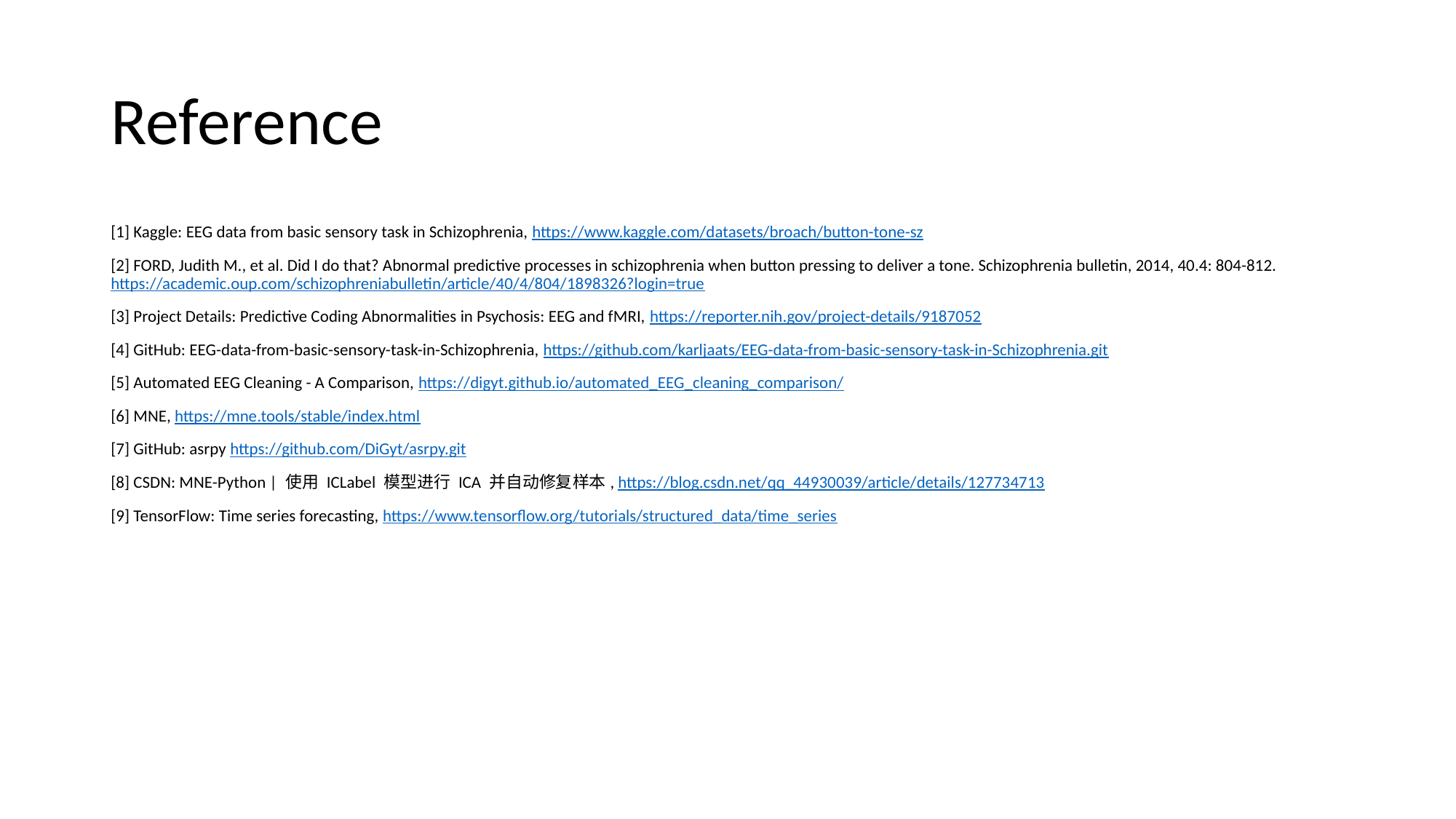

# Reference
[1] Kaggle: EEG data from basic sensory task in Schizophrenia, https://www.kaggle.com/datasets/broach/button-tone-sz
[2] FORD, Judith M., et al. Did I do that? Abnormal predictive processes in schizophrenia when button pressing to deliver a tone. Schizophrenia bulletin, 2014, 40.4: 804-812. https://academic.oup.com/schizophreniabulletin/article/40/4/804/1898326?login=true
[3] Project Details: Predictive Coding Abnormalities in Psychosis: EEG and fMRI, https://reporter.nih.gov/project-details/9187052
[4] GitHub: EEG-data-from-basic-sensory-task-in-Schizophrenia, https://github.com/karljaats/EEG-data-from-basic-sensory-task-in-Schizophrenia.git
[5] Automated EEG Cleaning - A Comparison, https://digyt.github.io/automated_EEG_cleaning_comparison/
[6] MNE, https://mne.tools/stable/index.html
[7] GitHub: asrpy https://github.com/DiGyt/asrpy.git
[8] CSDN: MNE-Python | 使用 ICLabel 模型进行 ICA 并自动修复样本, https://blog.csdn.net/qq_44930039/article/details/127734713
[9] TensorFlow: Time series forecasting, https://www.tensorflow.org/tutorials/structured_data/time_series